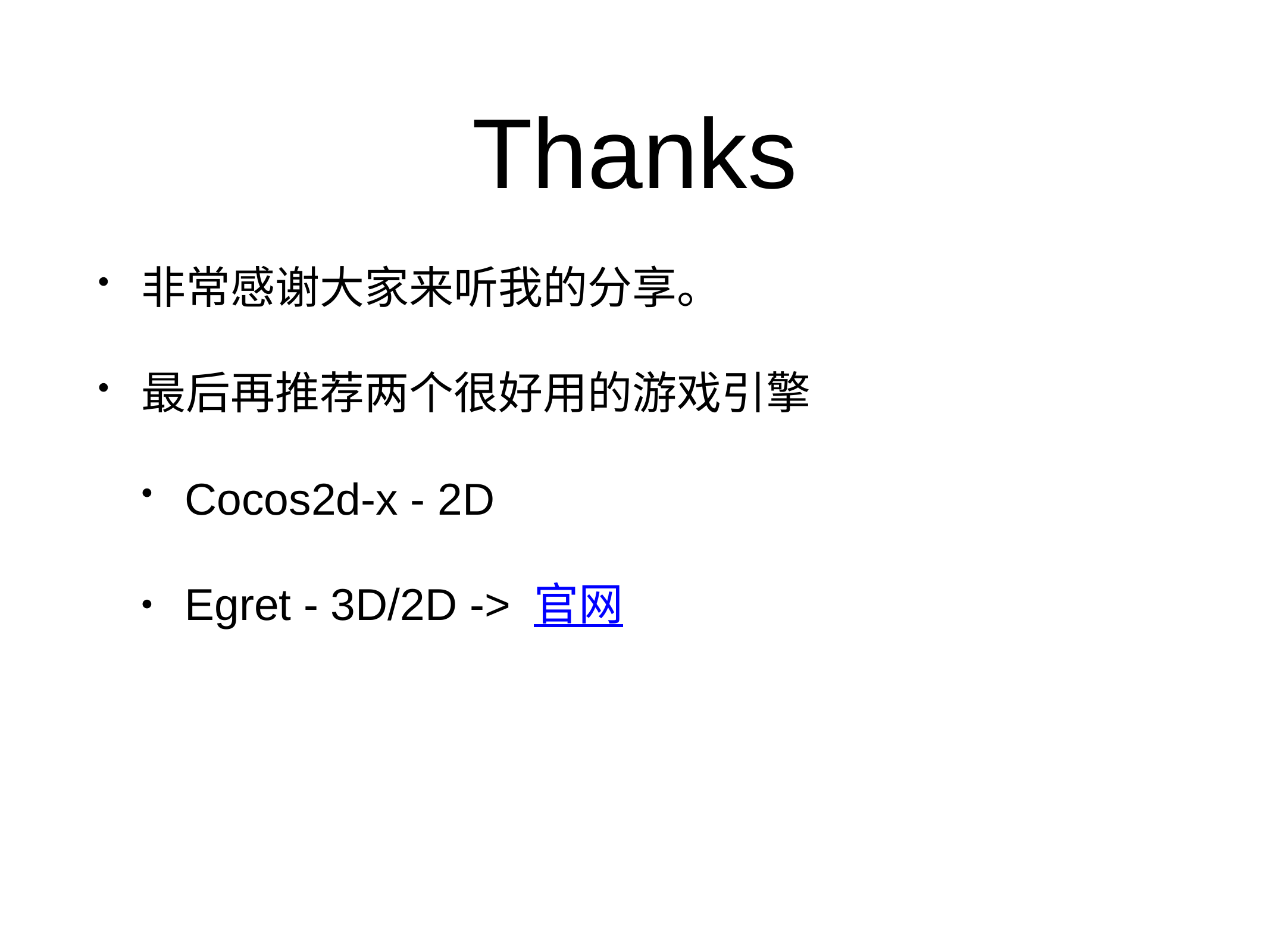

# Thanks
非常感谢大家来听我的分享。
最后再推荐两个很好用的游戏引擎
Cocos2d-x - 2D
Egret - 3D/2D -> 官网